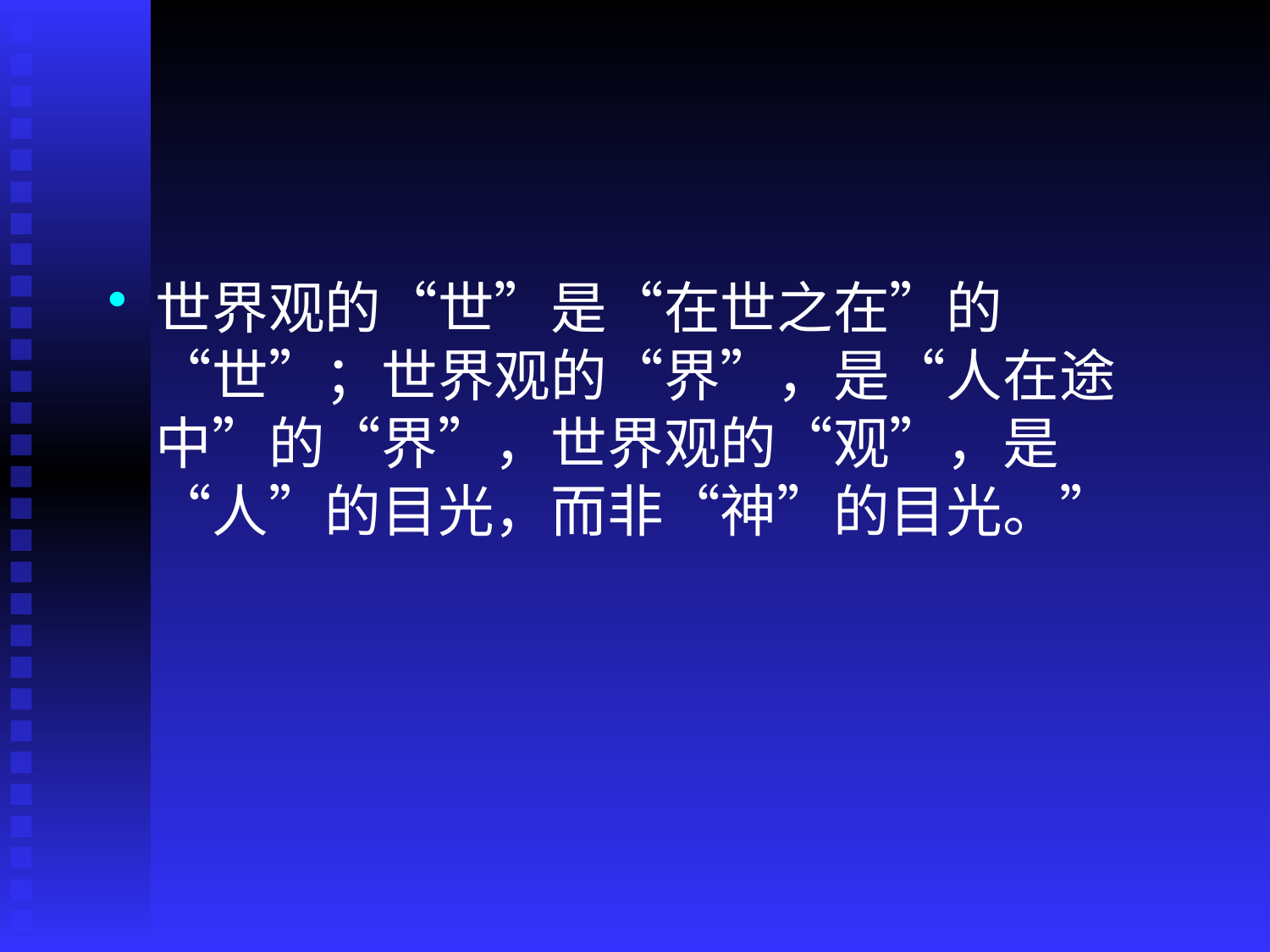

#
世界观的“世”是“在世之在”的“世”；世界观的“界”，是“人在途中”的“界”，世界观的“观”，是“人”的目光，而非“神”的目光。”